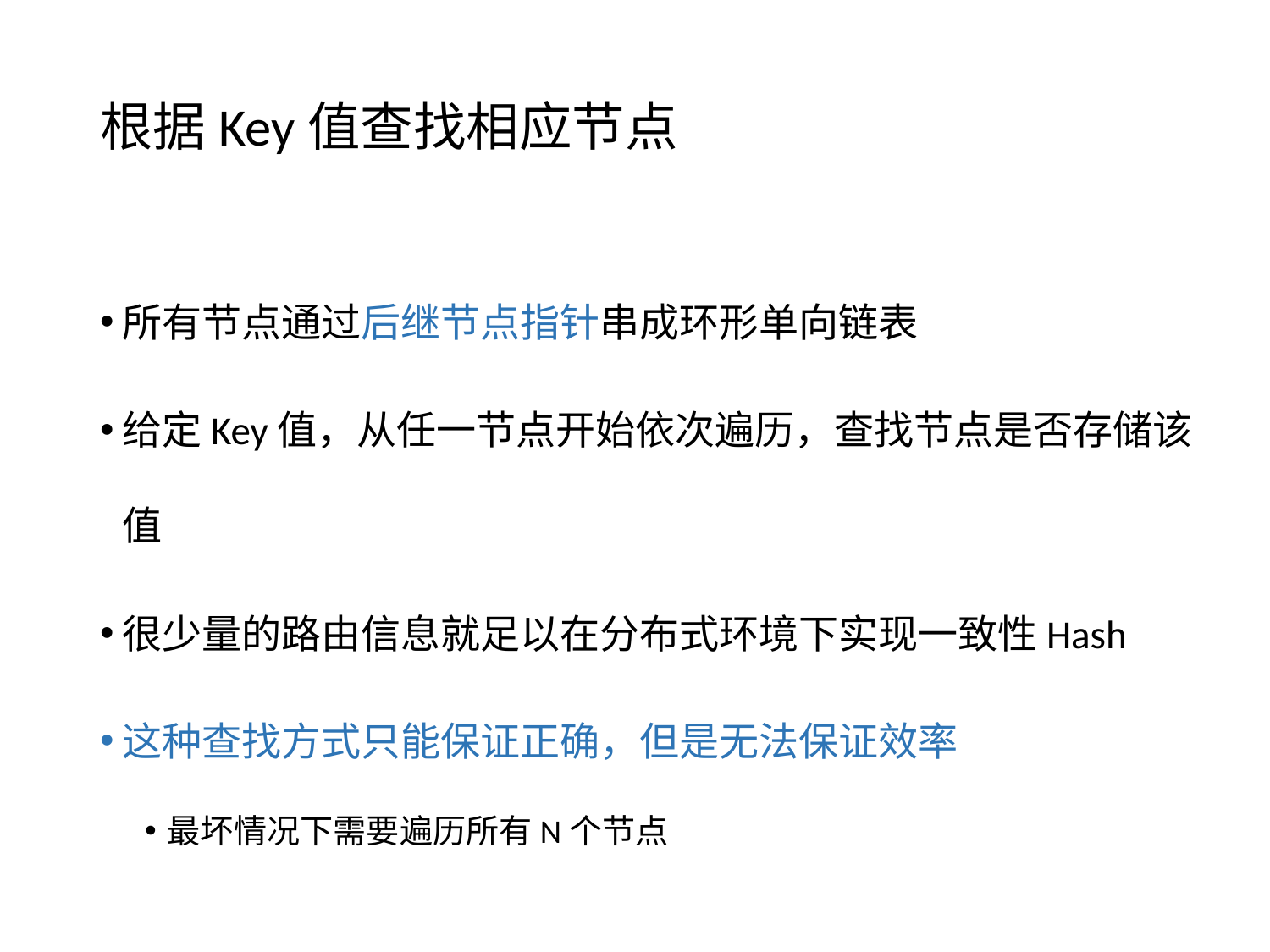

# 根据Key值查找相应节点
所有节点通过后继节点指针串成环形单向链表
给定Key值，从任一节点开始依次遍历，查找节点是否存储该值
很少量的路由信息就足以在分布式环境下实现一致性Hash
这种查找方式只能保证正确，但是无法保证效率
最坏情况下需要遍历所有N个节点
59